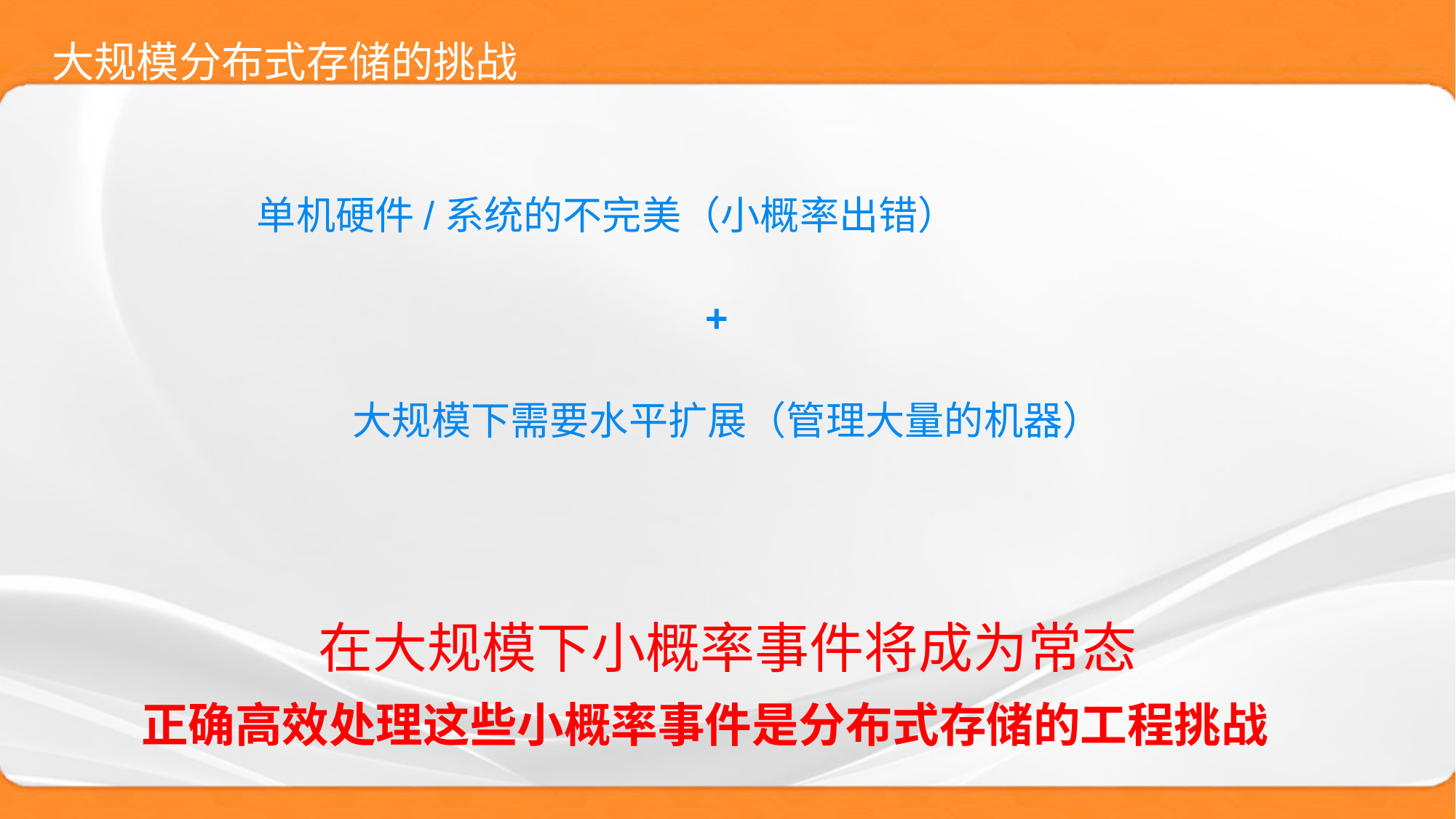

大规模分布式存储的挑战
单机硬件/系统的不完美（小概率出错）
+
大规模下需要水平扩展（管理大量的机器）

在大规模下小概率事件将成为常态
正确高效处理这些小概率事件是分布式存储的工程挑战